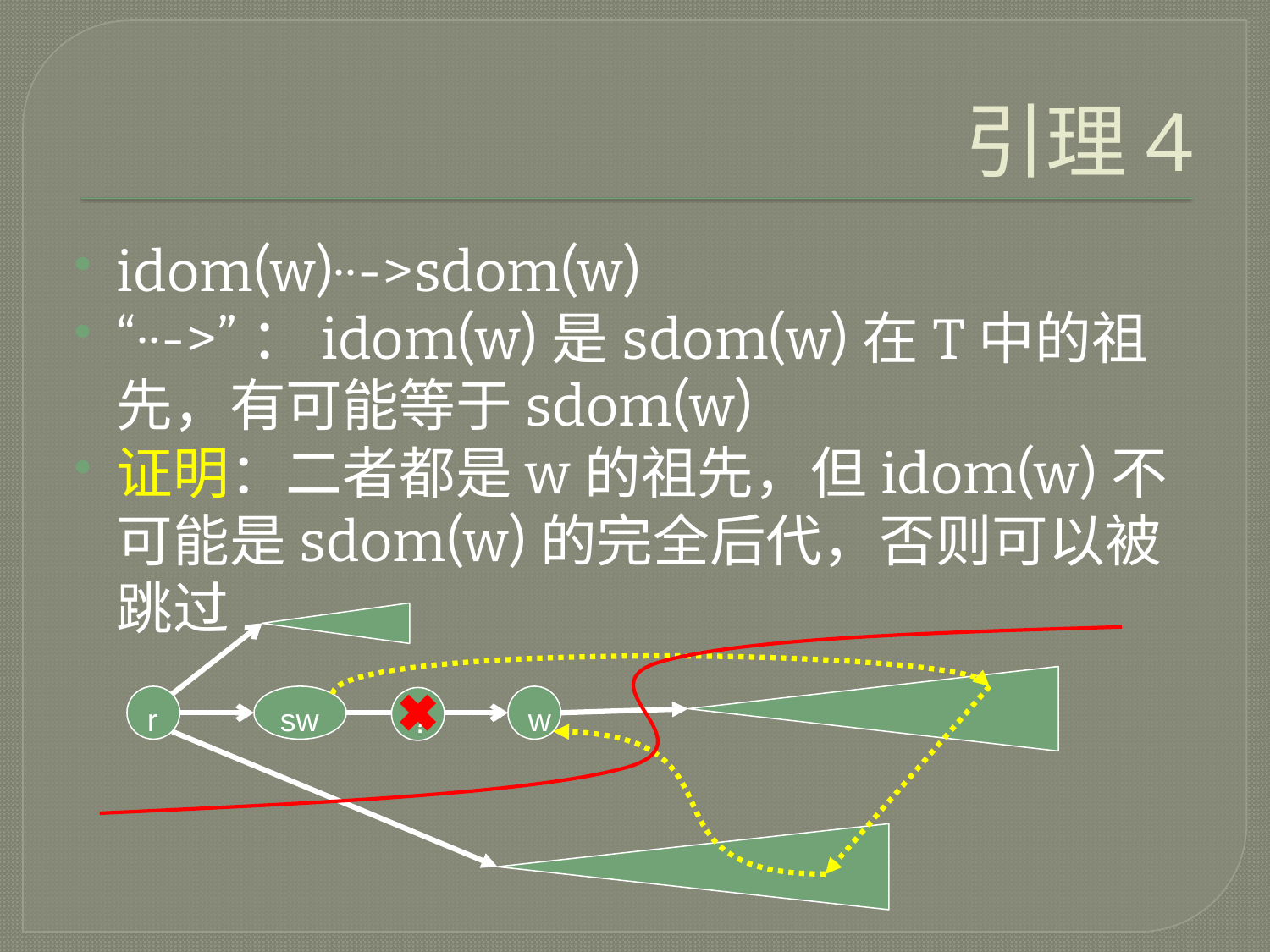

# 引理4
idom(w)··->sdom(w)
“··->”：idom(w)是sdom(w)在T中的祖先，有可能等于sdom(w)
证明：二者都是w的祖先，但idom(w)不可能是sdom(w)的完全后代，否则可以被跳过

r
sw

w

?